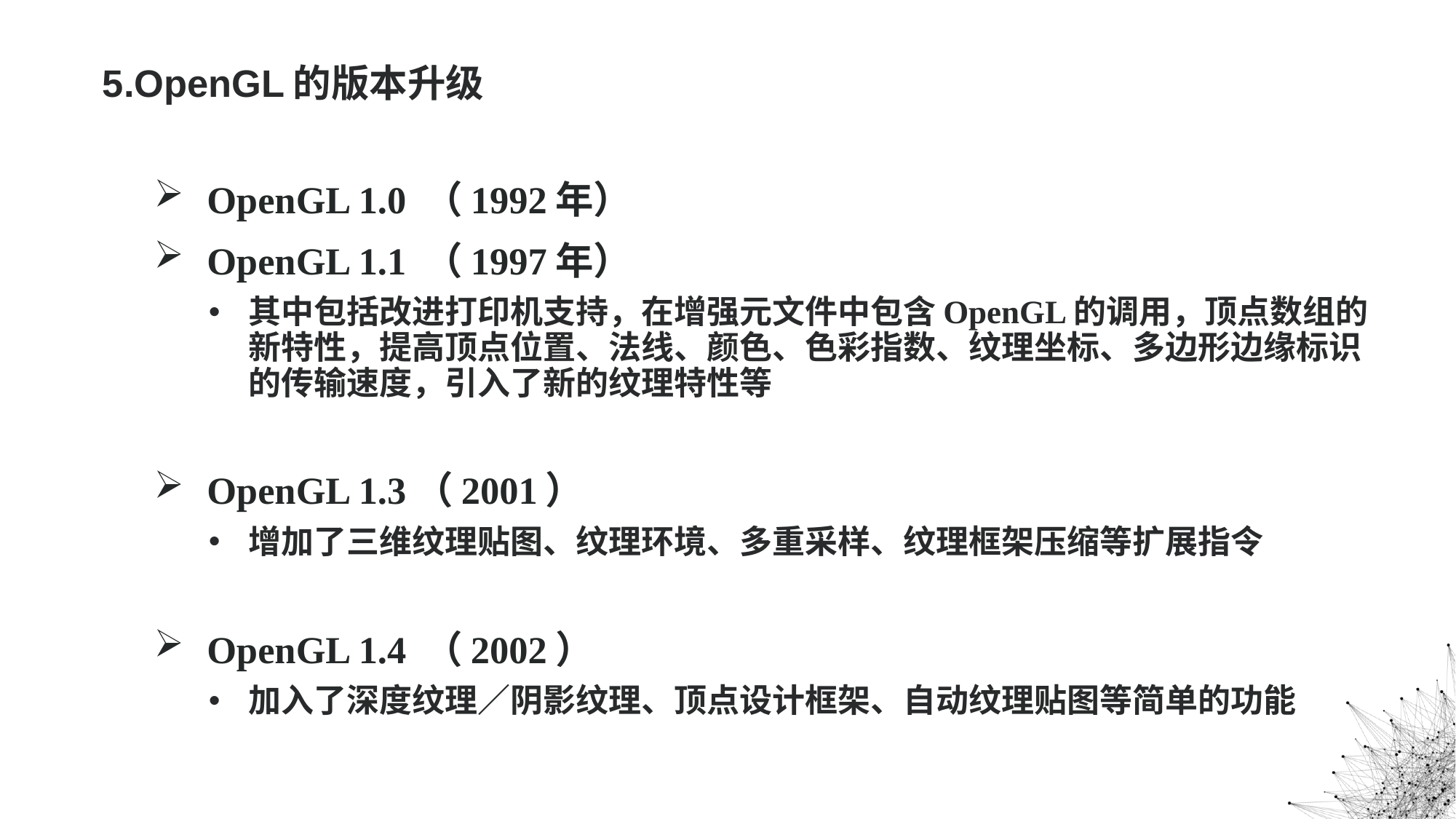

5.OpenGL的版本升级

OpenGL 1.0 （1992年）
OpenGL 1.1 （1997年）
其中包括改进打印机支持，在增强元文件中包含OpenGL的调用，顶点数组的新特性，提高顶点位置、法线、颜色、色彩指数、纹理坐标、多边形边缘标识的传输速度，引入了新的纹理特性等

OpenGL 1.3（2001）
增加了三维纹理贴图、纹理环境、多重采样、纹理框架压缩等扩展指令

OpenGL 1.4 （2002）
加入了深度纹理／阴影纹理、顶点设计框架、自动纹理贴图等简单的功能